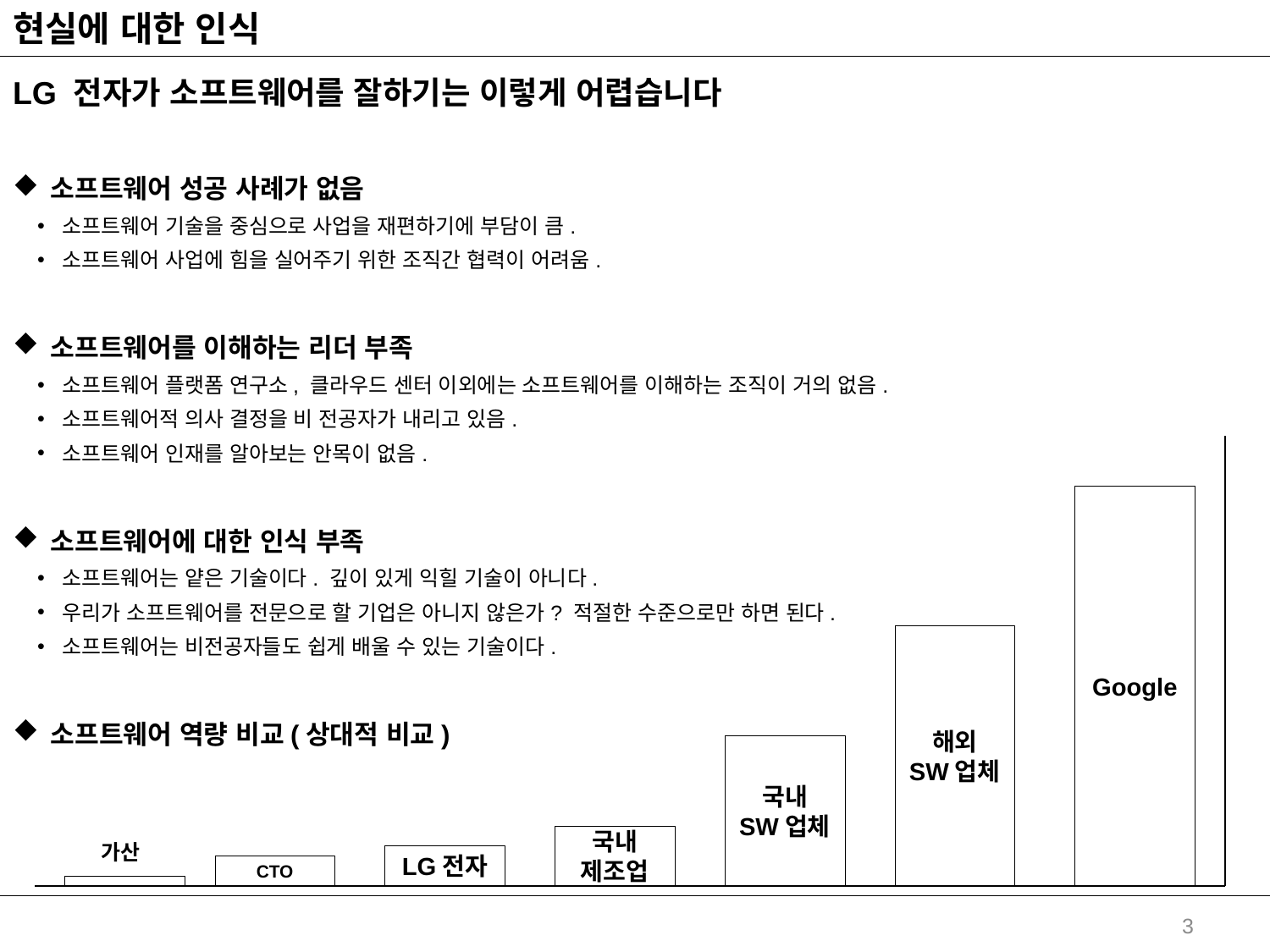

# 현실에 대한 인식
LG 전자가 소프트웨어를 잘하기는 이렇게 어렵습니다
소프트웨어 성공 사례가 없음
소프트웨어 기술을 중심으로 사업을 재편하기에 부담이 큼.
소프트웨어 사업에 힘을 실어주기 위한 조직간 협력이 어려움.

소프트웨어를 이해하는 리더 부족
소프트웨어 플랫폼 연구소, 클라우드 센터 이외에는 소프트웨어를 이해하는 조직이 거의 없음.
소프트웨어적 의사 결정을 비 전공자가 내리고 있음.
소프트웨어 인재를 알아보는 안목이 없음.

소프트웨어에 대한 인식 부족
소프트웨어는 얕은 기술이다. 깊이 있게 익힐 기술이 아니다.
우리가 소프트웨어를 전문으로 할 기업은 아니지 않은가? 적절한 수준으로만 하면 된다.
소프트웨어는 비전공자들도 쉽게 배울 수 있는 기술이다.

소프트웨어 역량 비교(상대적 비교)
Google
해외
SW업체
국내
SW업체
국내
제조업
가산
LG전자
CTO

3